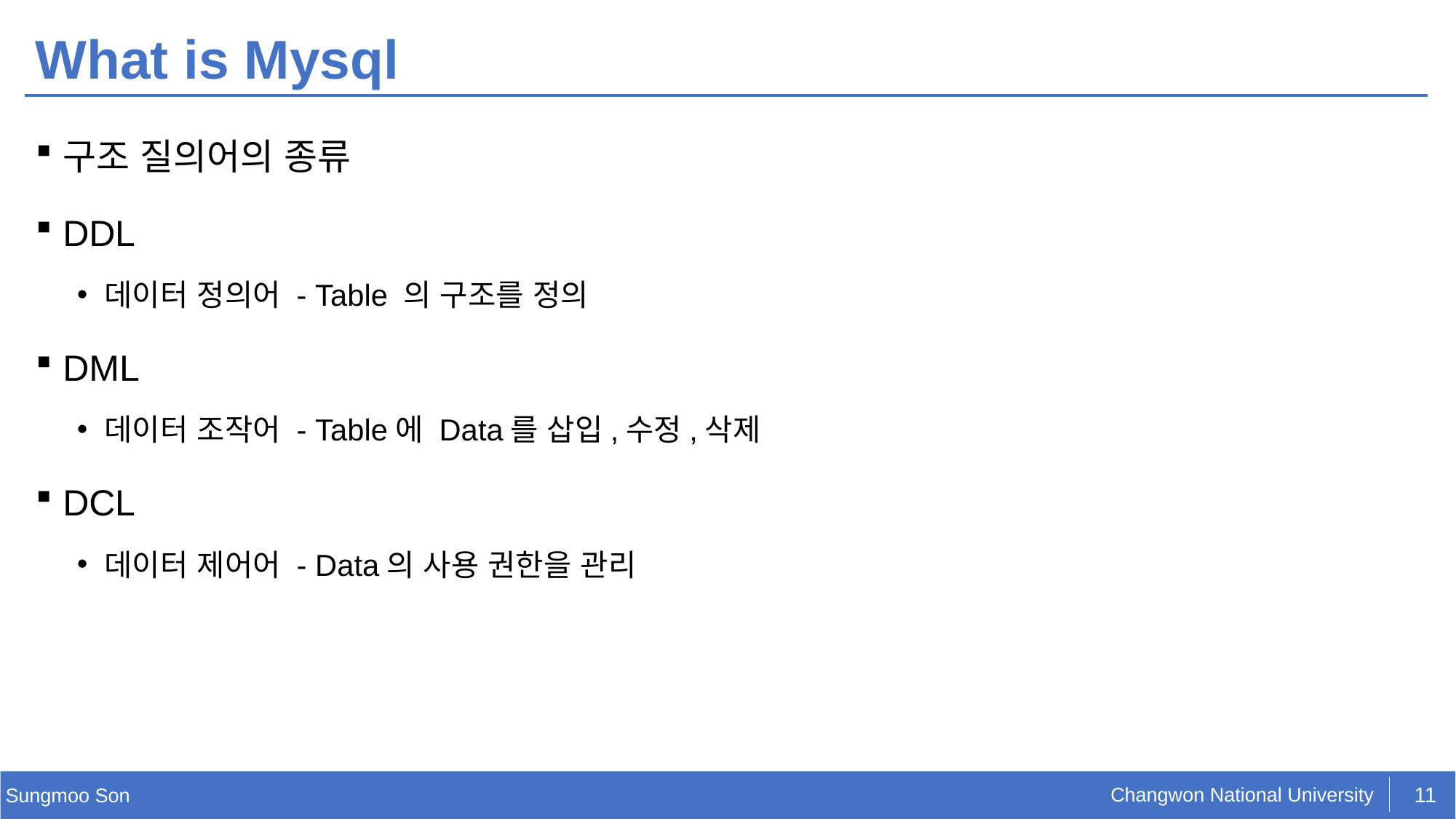

# What is Mysql
구조 질의어의 종류
DDL
데이터 정의어 - Table 의 구조를 정의
DML
데이터 조작어 - Table에 Data를 삽입,수정,삭제
DCL
데이터 제어어 - Data의 사용 권한을 관리

11